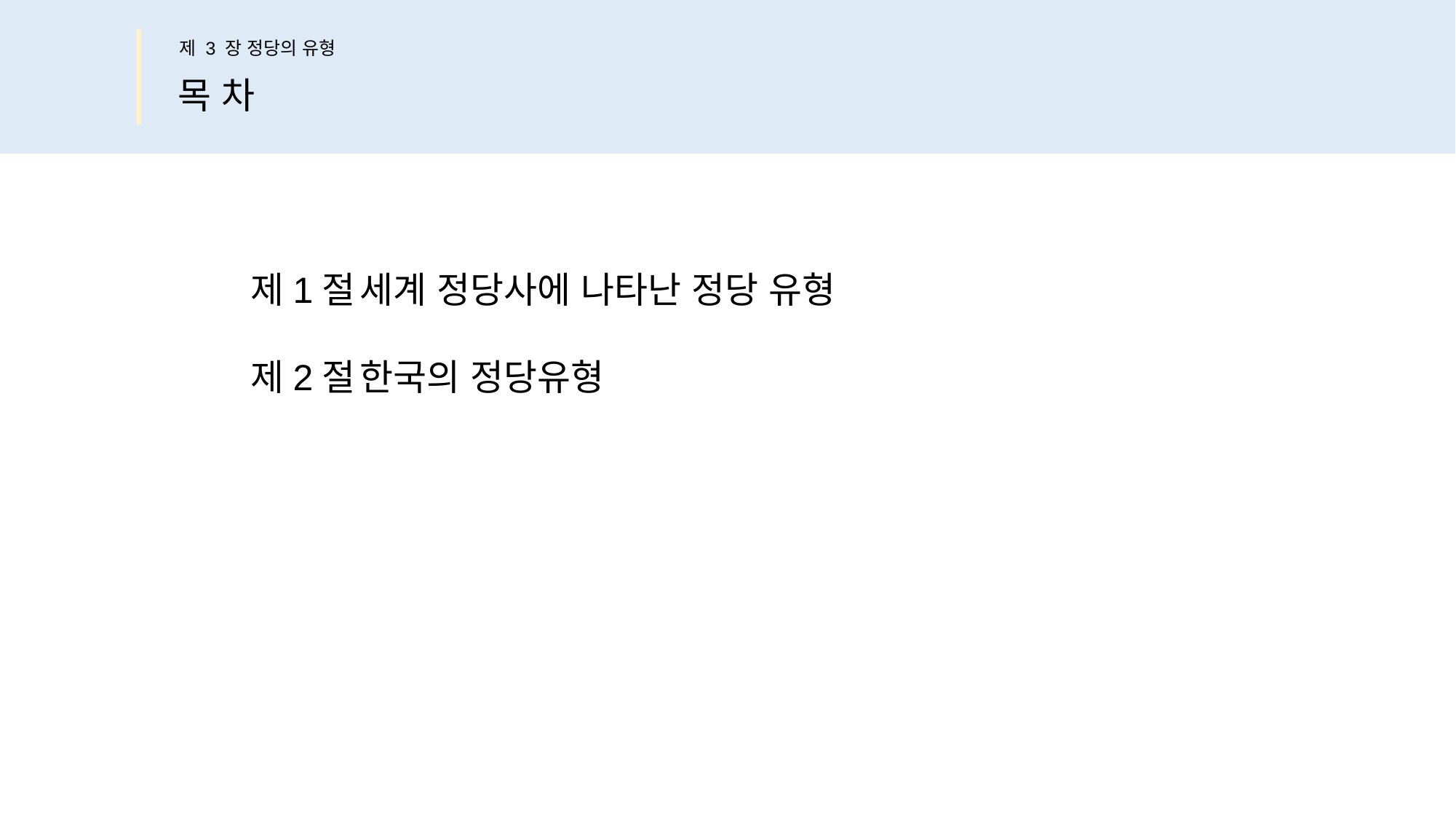

제 3 장 정당의 유형
목 차
제1절	세계 정당사에 나타난 정당 유형
제2절	한국의 정당유형